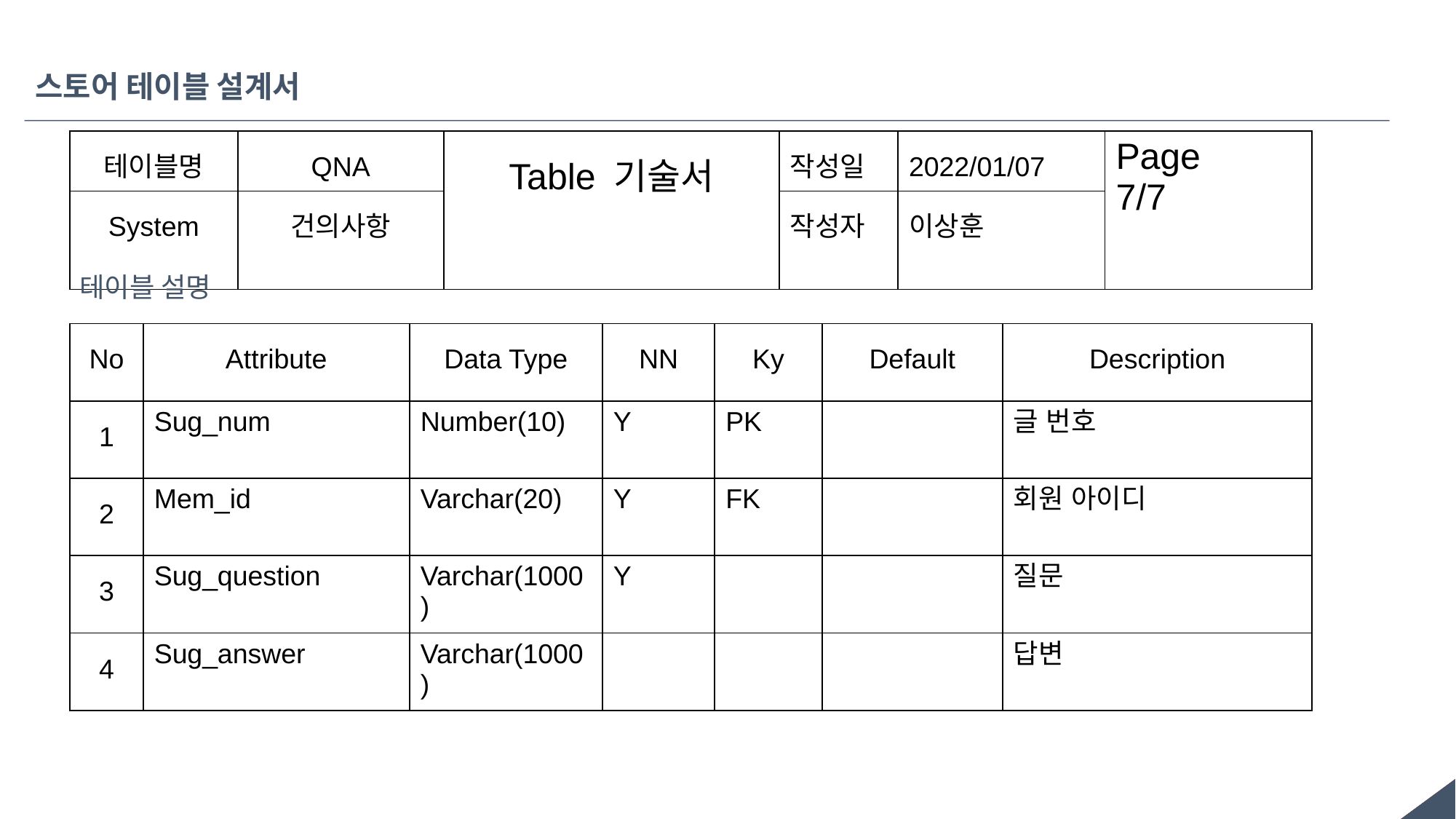

스토어 테이블 설계서
| 테이블명 | QNA | Table 기술서 | 작성일 | 2022/01/07 | Page 7/7 |
| --- | --- | --- | --- | --- | --- |
| System | 건의사항 |  | 작성자 | 이상훈 |  |
테이블 설명
| No | Attribute | Data Type | NN | Ky | Default | Description |
| --- | --- | --- | --- | --- | --- | --- |
| 1 | Sug\_num | Number(10) | Y | PK |  | 글 번호 |
| 2 | Mem\_id | Varchar(20) | Y | FK |  | 회원 아이디 |
| 3 | Sug\_question | Varchar(1000) | Y |  |  | 질문 |
| 4 | Sug\_answer | Varchar(1000) |  |  |  | 답변 |